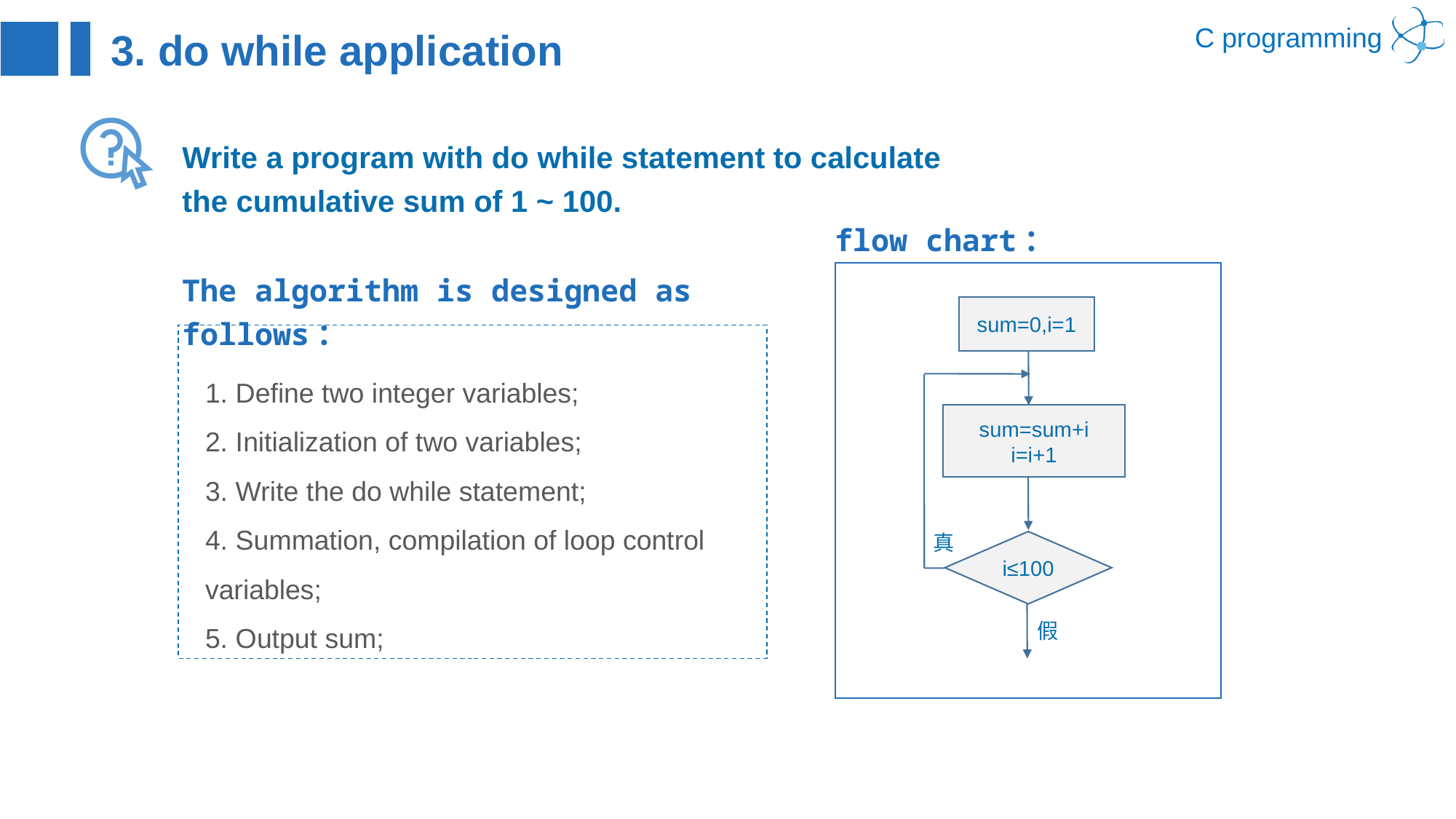

3. do while application

Write a program with do while statement to calculate the cumulative sum of 1 ~ 100.
flow chart：
The algorithm is designed as follows：

sum=0,i=1

1. Define two integer variables;
2. Initialization of two variables;
3. Write the do while statement;
4. Summation, compilation of loop control variables;
5. Output sum;

sum=sum+i
i=i+1

真
i≤100

假